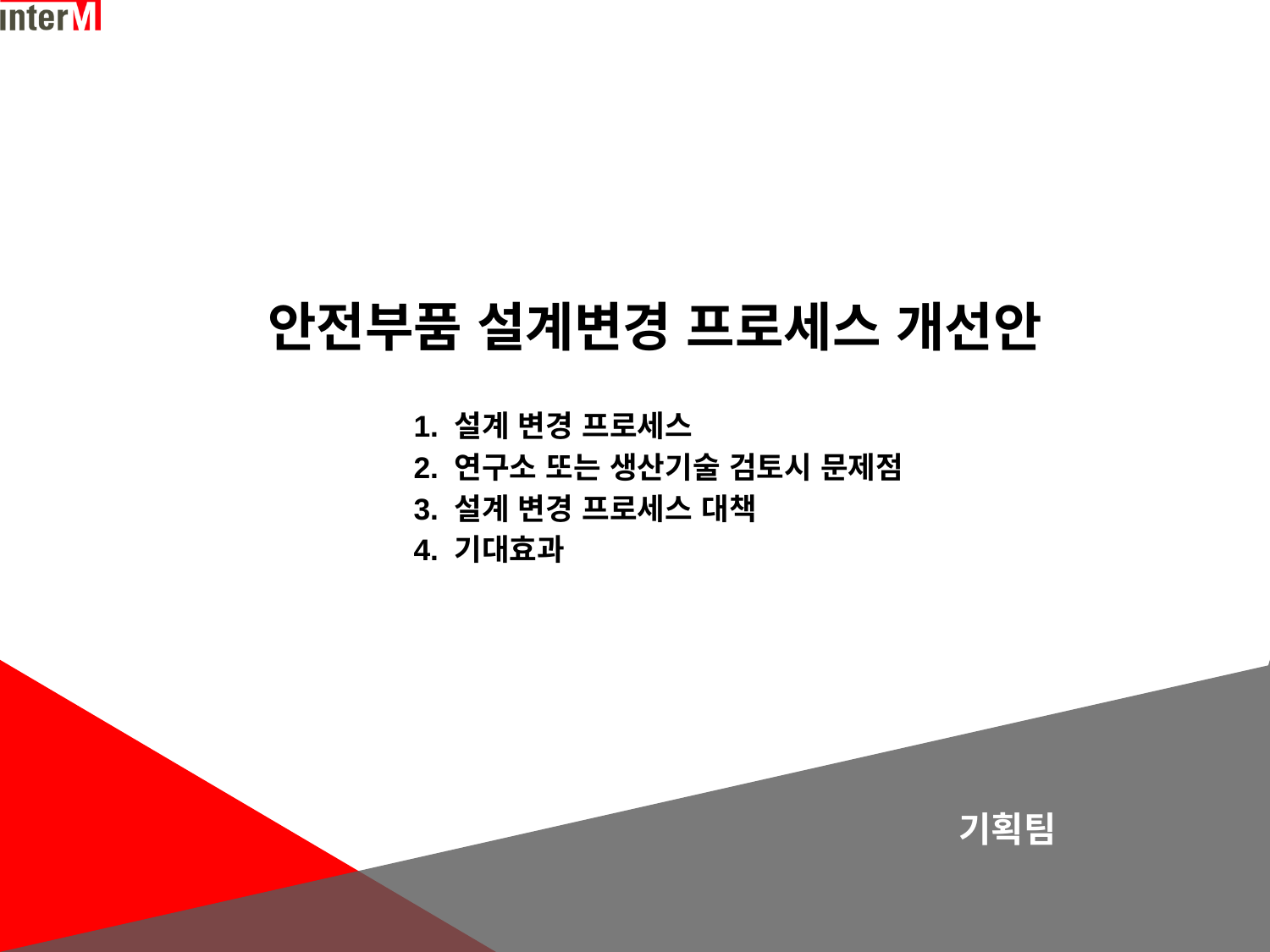

# 안전부품 설계변경 프로세스 개선안
1. 설계 변경 프로세스
2. 연구소 또는 생산기술 검토시 문제점
3. 설계 변경 프로세스 대책
4. 기대효과
기획팀